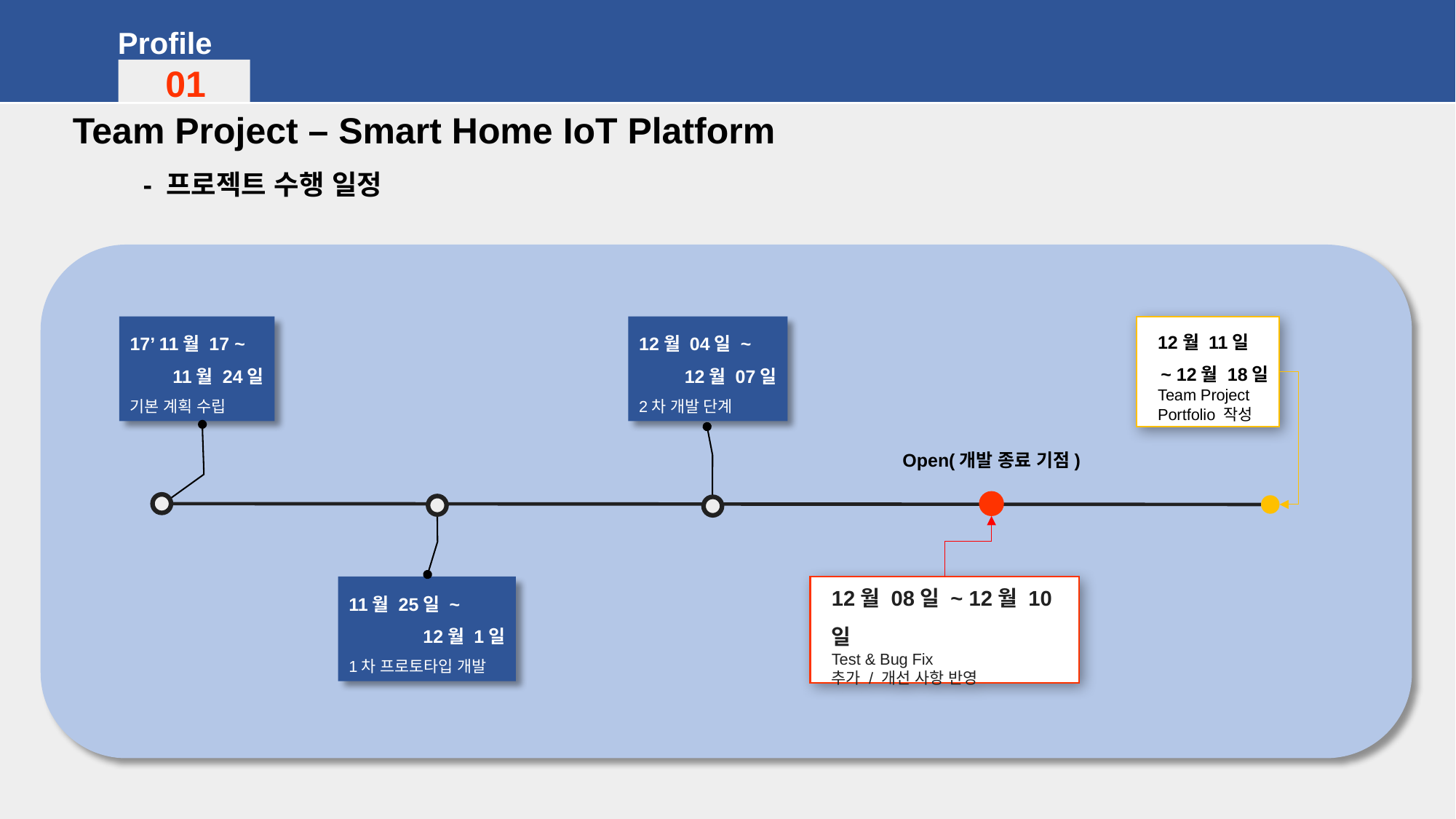

Profile
01

Team Project – Smart Home IoT Platform

- 프로젝트 수행 일정

17’ 11월 17 ~
 11월 24일
기본 계획 수립
12월 04일 ~
12월 07일
2차 개발 단계
12월 11일
~ 12월 18일
Team Project
Portfolio 작성

Open(개발 종료 기점)

11월 25일 ~
12월 1일
1차 프로토타입 개발
12월 08일 ~ 12월 10일
Test & Bug Fix
추가 / 개선 사항 반영